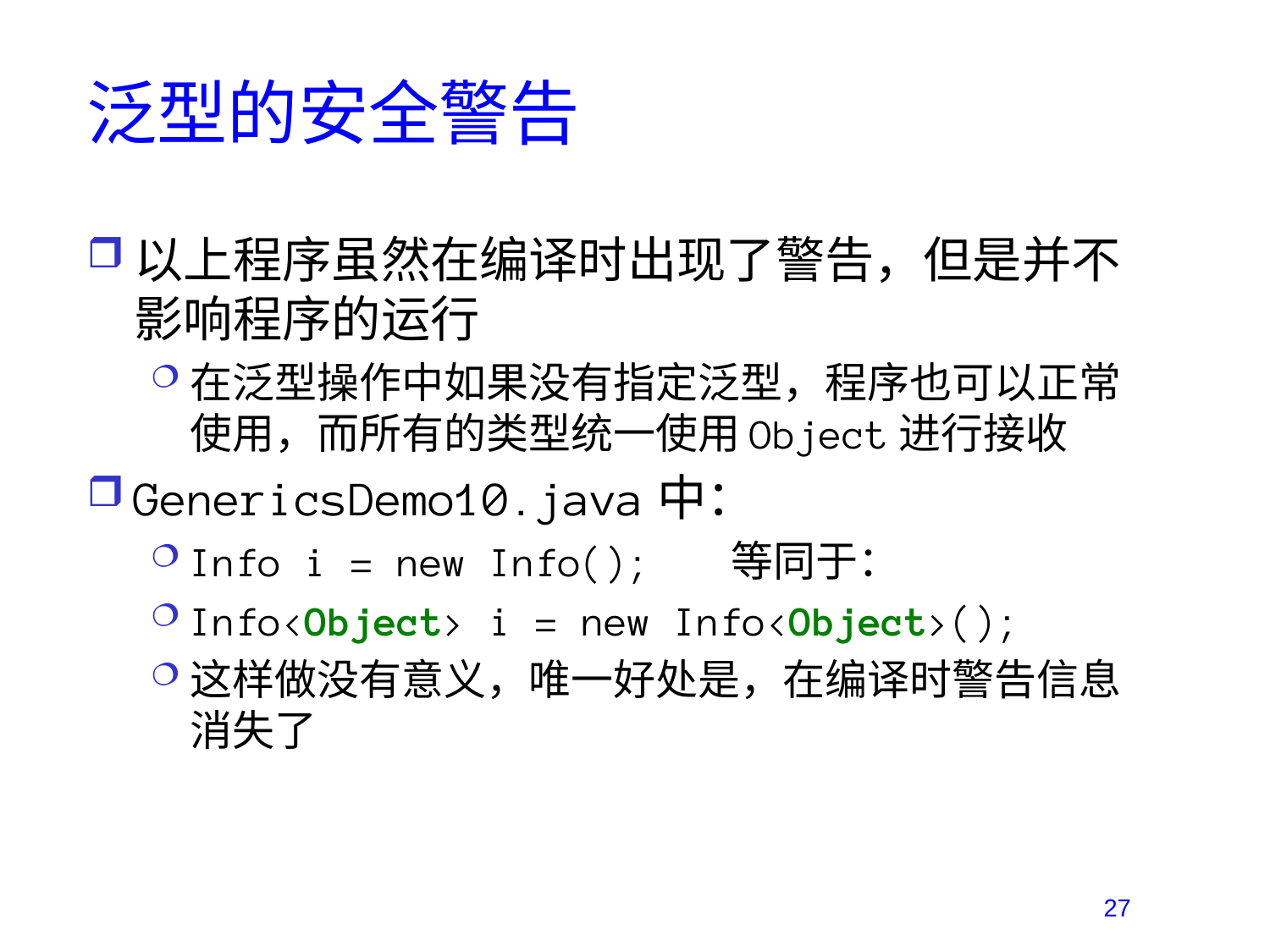

# 泛型的安全警告
以上程序虽然在编译时出现了警告，但是并不影响程序的运行
在泛型操作中如果没有指定泛型，程序也可以正常使用，而所有的类型统一使用Object进行接收
GenericsDemo10.java中：
Info i = new Info();   等同于：
Info<Object> i = new Info<Object>();
这样做没有意义，唯一好处是，在编译时警告信息消失了

27